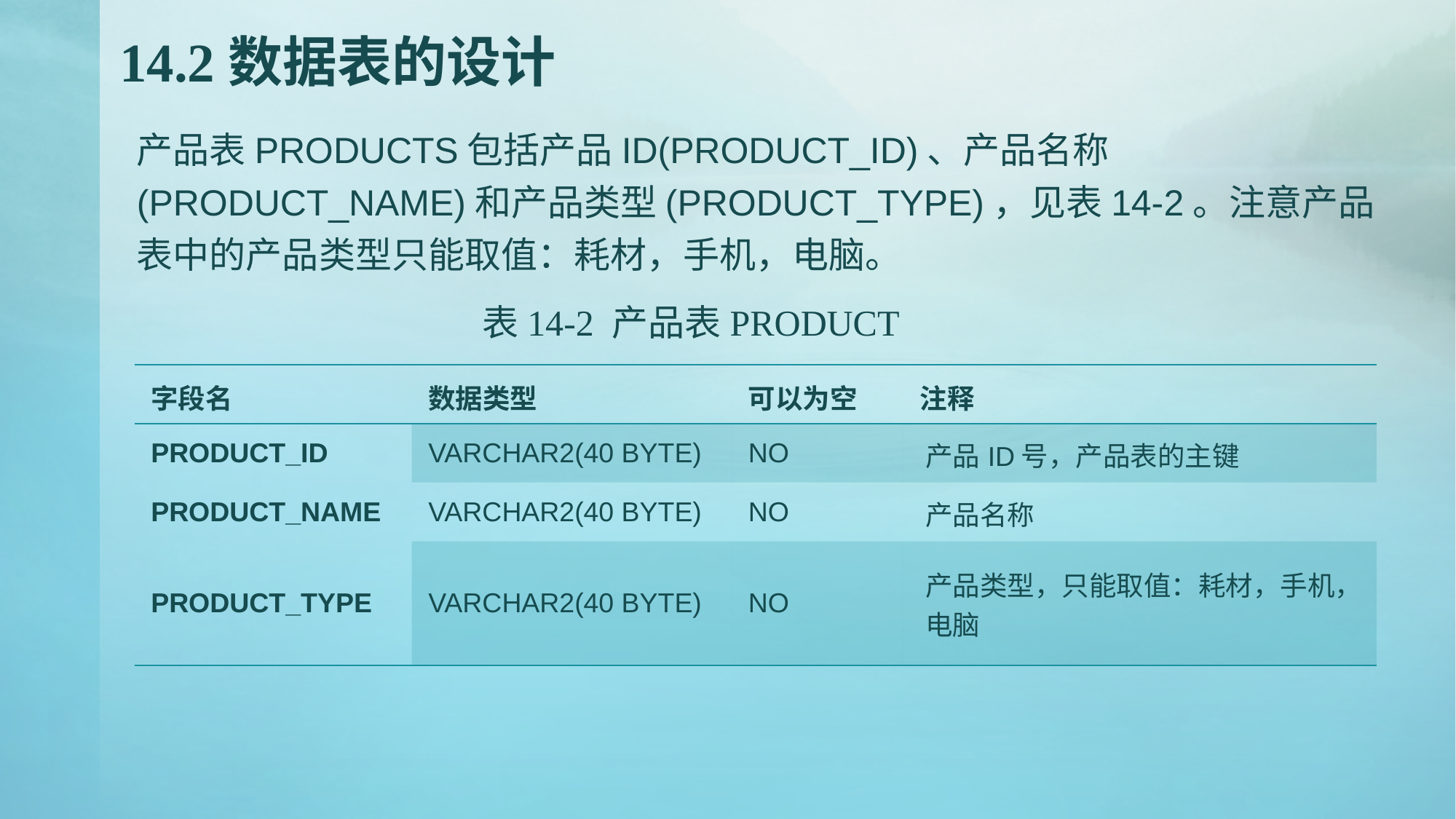

# 14.2数据表的设计
产品表PRODUCTS包括产品ID(PRODUCT_ID)、产品名称(PRODUCT_NAME)和产品类型(PRODUCT_TYPE)，见表14-2。注意产品表中的产品类型只能取值：耗材，手机，电脑。
表14-2 产品表PRODUCT
| 字段名 | 数据类型 | 可以为空 | 注释 |  |
| --- | --- | --- | --- | --- |
| PRODUCT\_ID | VARCHAR2(40 BYTE) | NO | 产品ID号，产品表的主键 |  |
| PRODUCT\_NAME | VARCHAR2(40 BYTE) | NO | 产品名称 |  |
| PRODUCT\_TYPE | VARCHAR2(40 BYTE) | NO | 产品类型，只能取值：耗材，手机，电脑 |  |